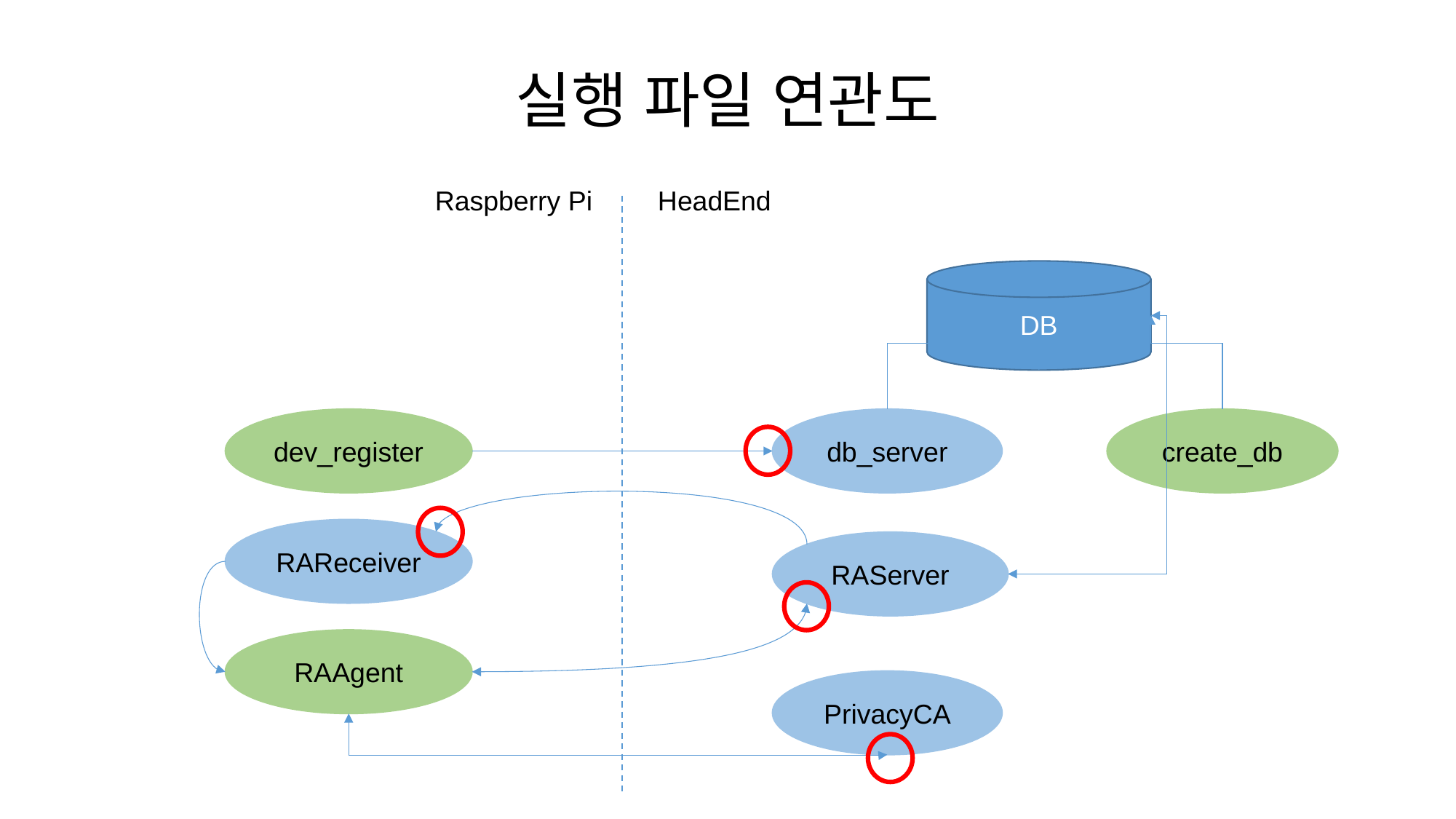

# 실행 파일 연관도
Raspberry Pi
HeadEnd
DB
dev_register
create_db
db_server

RAReceiver
RAServer

RAAgent
PrivacyCA